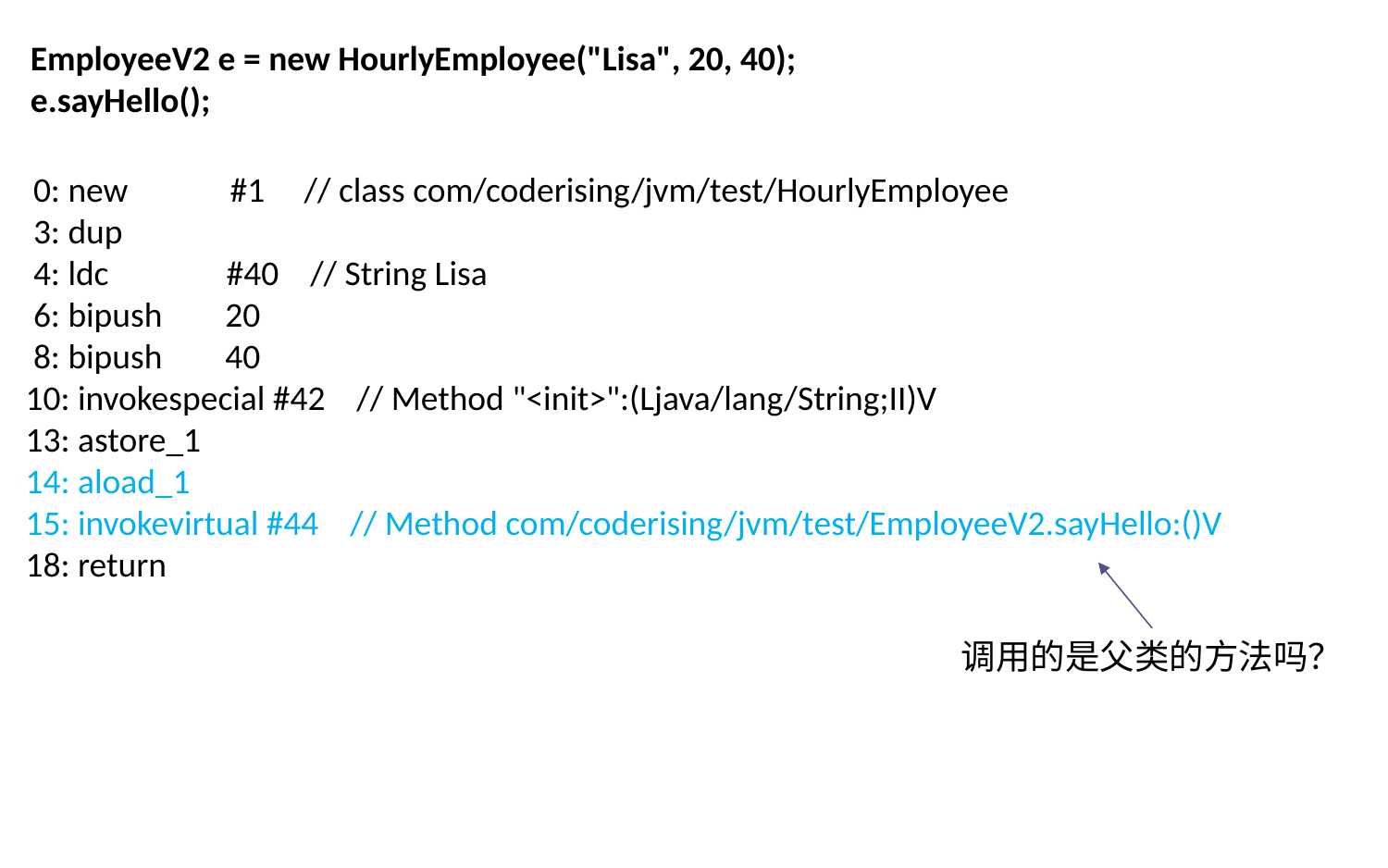

EmployeeV2 e = new HourlyEmployee("Lisa", 20, 40);
e.sayHello();
 0: new             #1     // class com/coderising/jvm/test/HourlyEmployee
 3: dup
 4: ldc               #40    // String Lisa
 6: bipush        20
 8: bipush        40
10: invokespecial #42    // Method "<init>":(Ljava/lang/String;II)V
13: astore_1
14: aload_1
15: invokevirtual #44    // Method com/coderising/jvm/test/EmployeeV2.sayHello:()V
18: return
调用的是父类的方法吗？